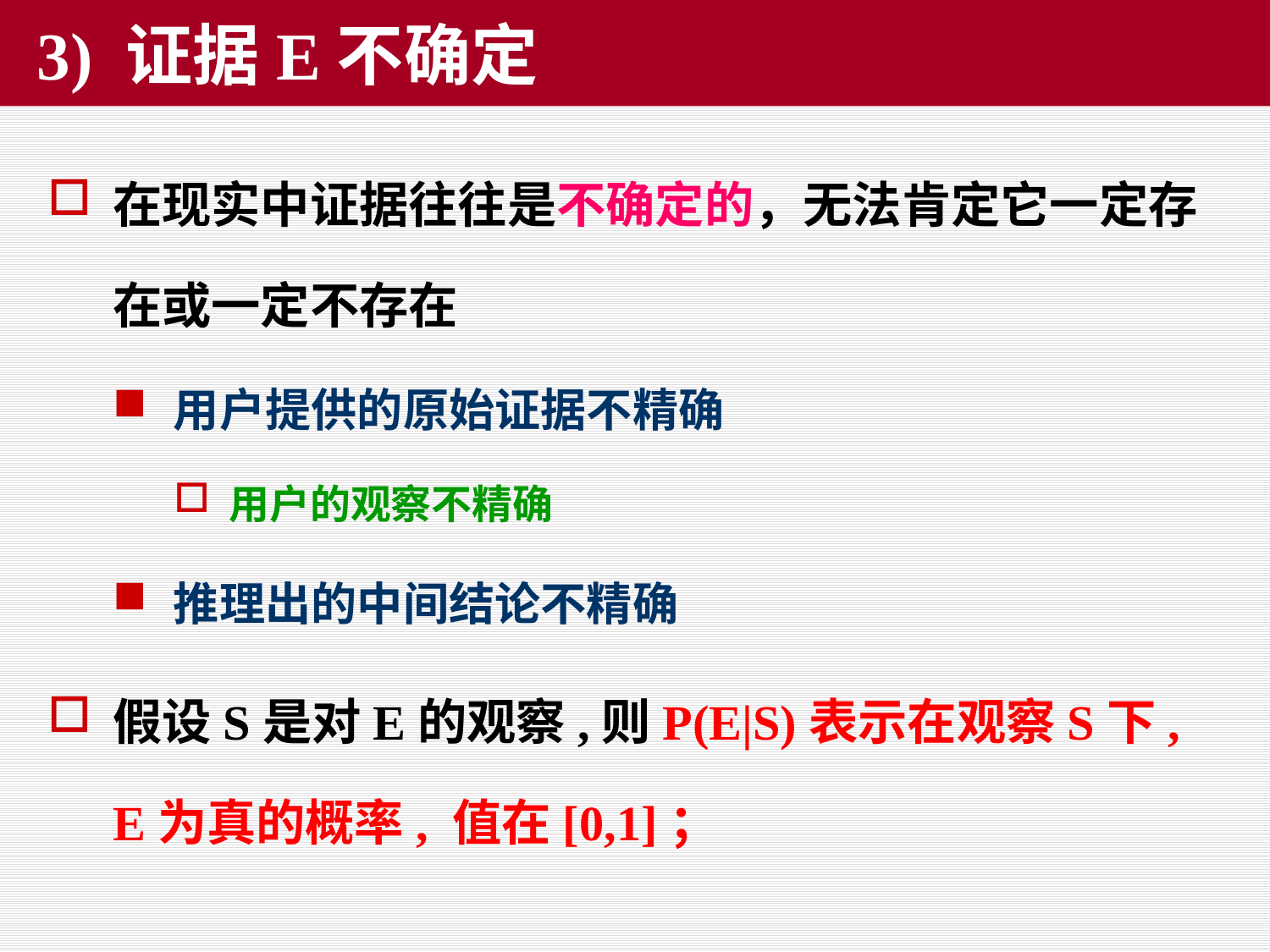

# 3) 证据E不确定
在现实中证据往往是不确定的，无法肯定它一定存在或一定不存在
用户提供的原始证据不精确
用户的观察不精确
推理出的中间结论不精确
假设S是对E的观察,则P(E|S)表示在观察S下, E为真的概率, 值在[0,1]；